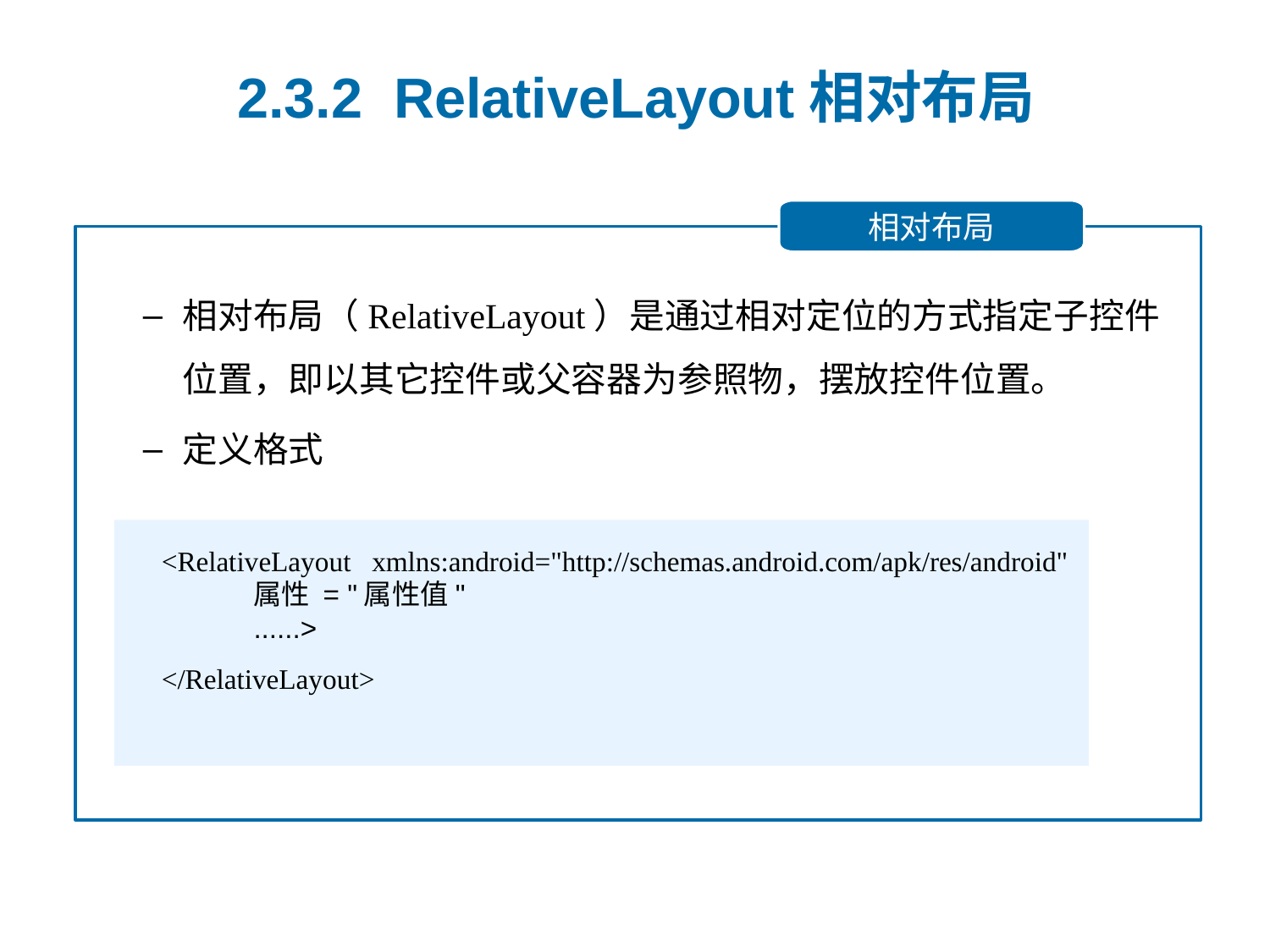

2.3.2  RelativeLayout相对布局

相对布局

相对布局（RelativeLayout）是通过相对定位的方式指定子控件位置，即以其它控件或父容器为参照物，摆放控件位置。
定义格式

     <RelativeLayout   xmlns:android="http://schemas.android.com/apk/res/android"
	属性 = "属性值"
	......>
     </RelativeLayout>